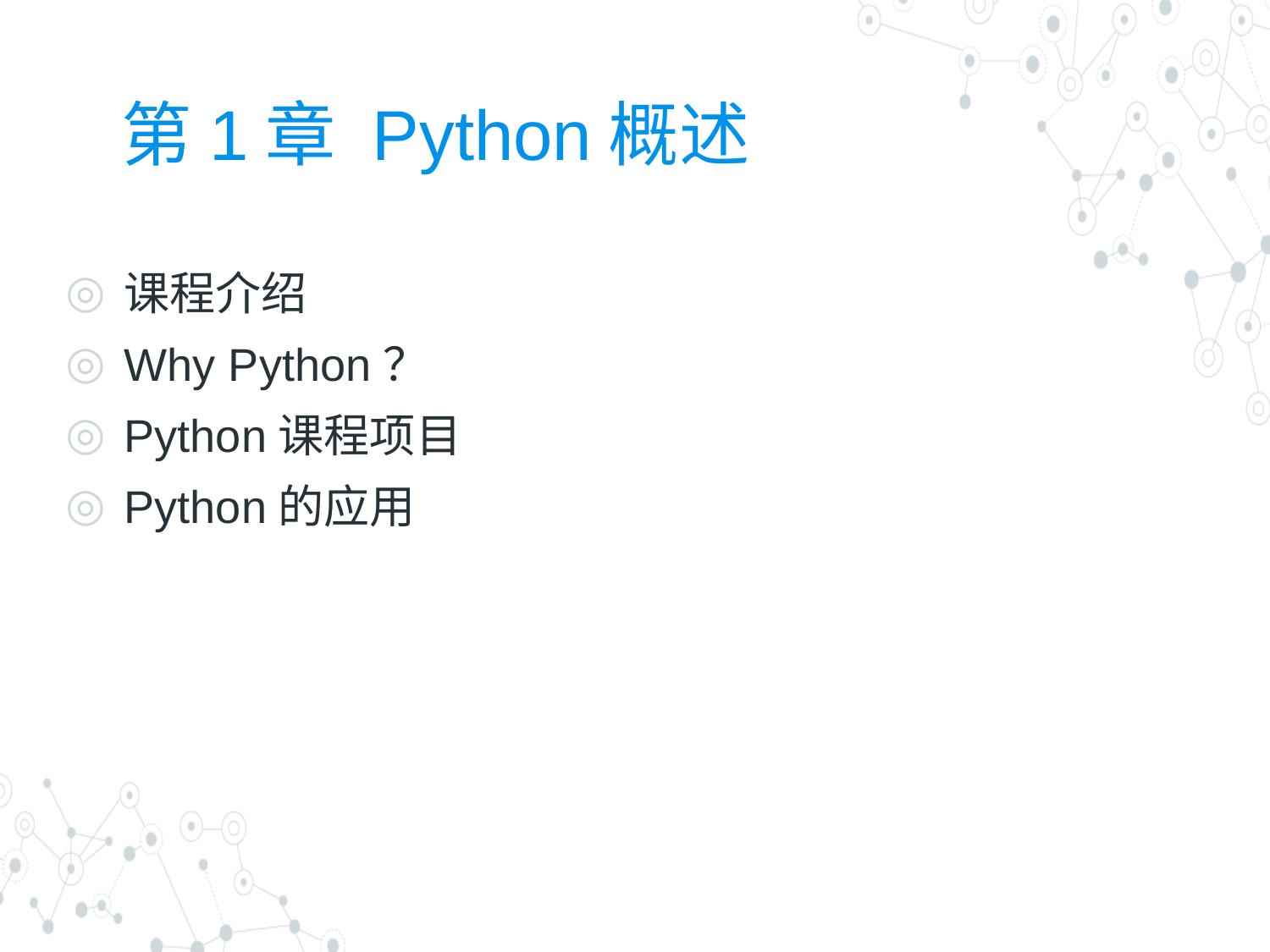

# 第1章 Python概述
课程介绍
Why Python？
Python课程项目
Python的应用